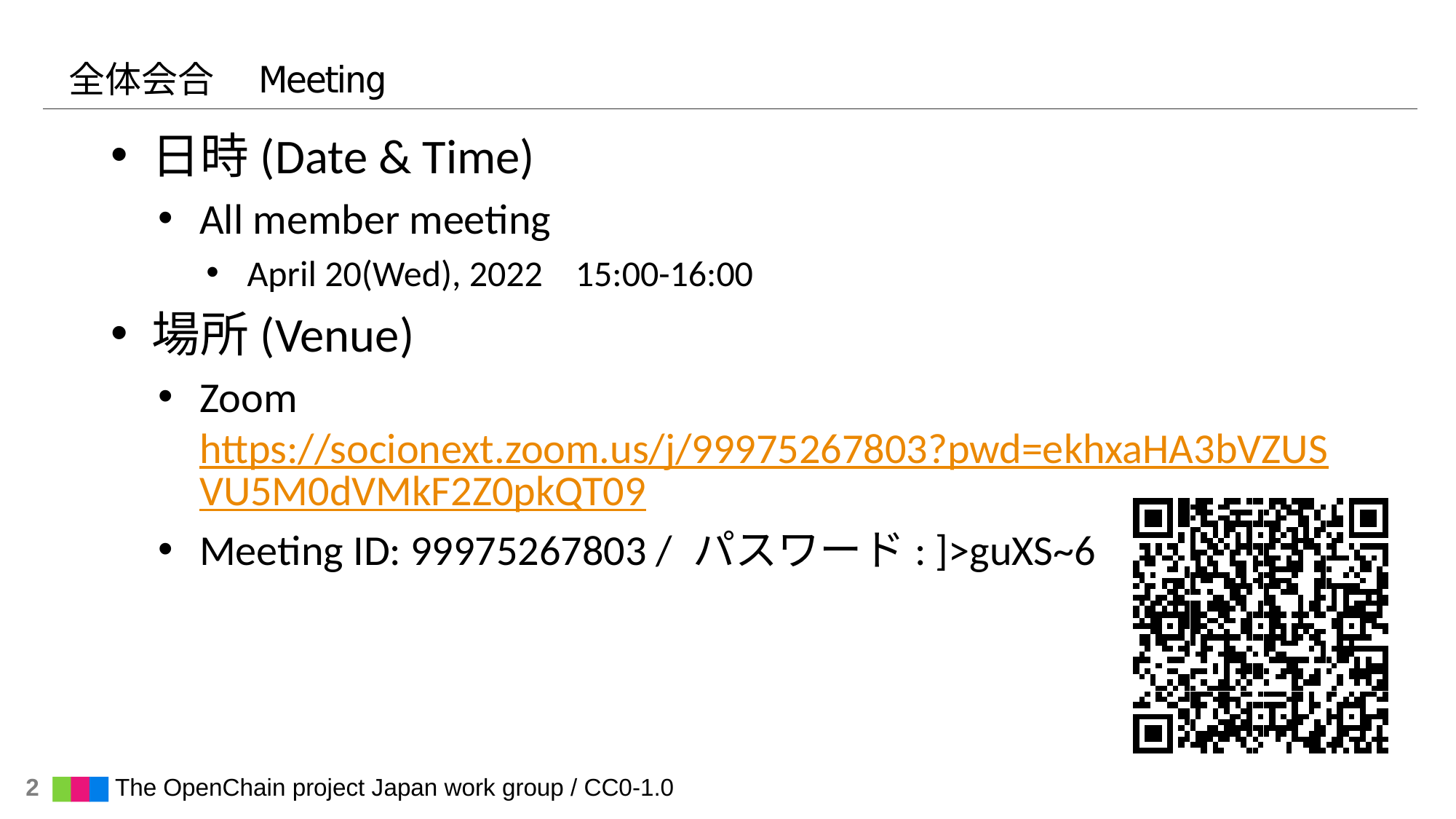

# 全体会合　Meeting
日時(Date & Time)
All member meeting
April 20(Wed), 2022    15:00-16:00
場所(Venue)
Zoom
https://socionext.zoom.us/j/99975267803?pwd=ekhxaHA3bVZUSVU5M0dVMkF2Z0pkQT09
Meeting ID: 99975267803 / パスワード: ]>guXS~6